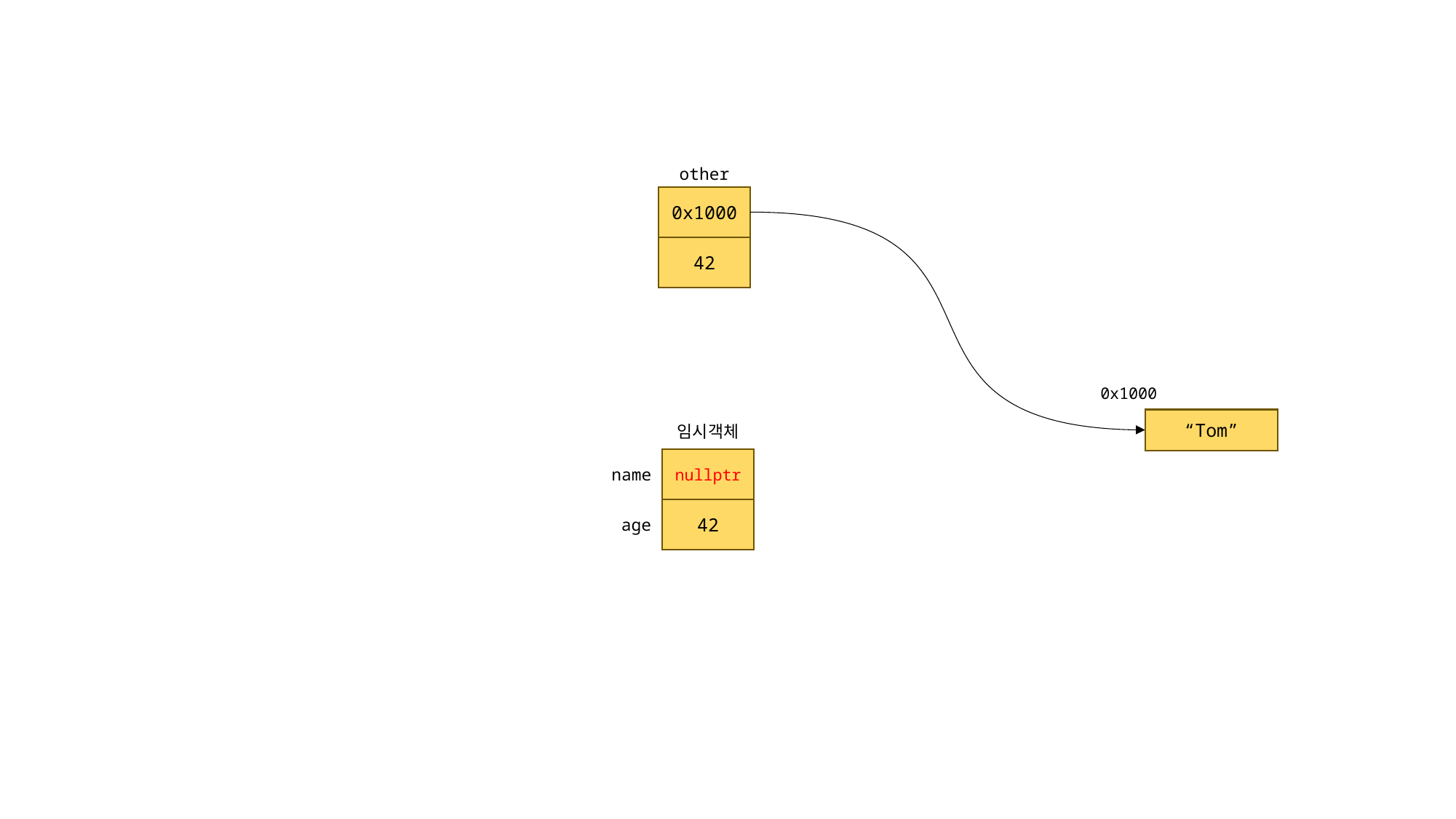

other
0x1000
42
0x1000
“Tom”
임시객체
nullptr
name
42
age